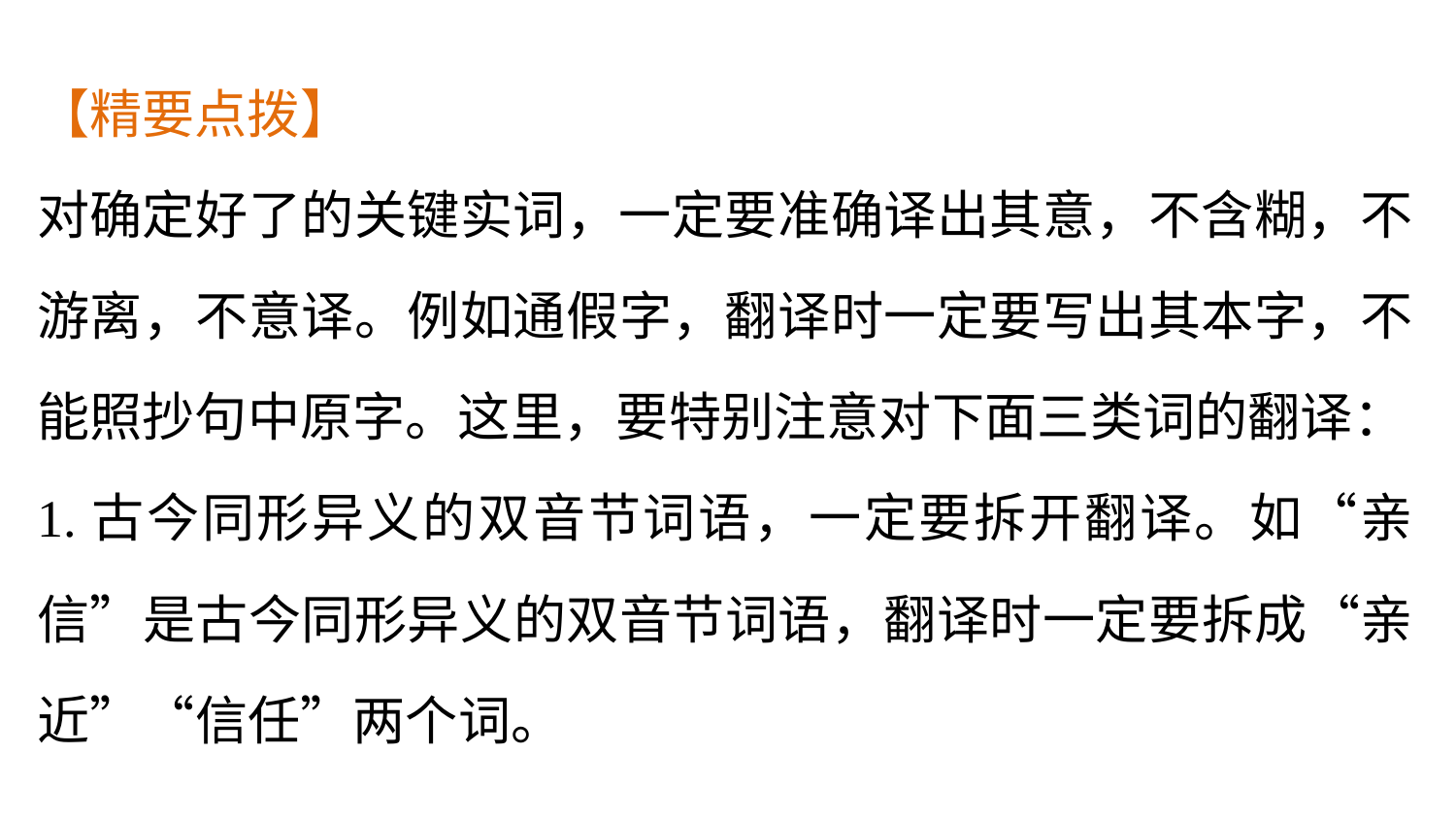

【精要点拨】
对确定好了的关键实词，一定要准确译出其意，不含糊，不游离，不意译。例如通假字，翻译时一定要写出其本字，不能照抄句中原字。这里，要特别注意对下面三类词的翻译：
1.古今同形异义的双音节词语，一定要拆开翻译。如“亲信”是古今同形异义的双音节词语，翻译时一定要拆成“亲近”“信任”两个词。